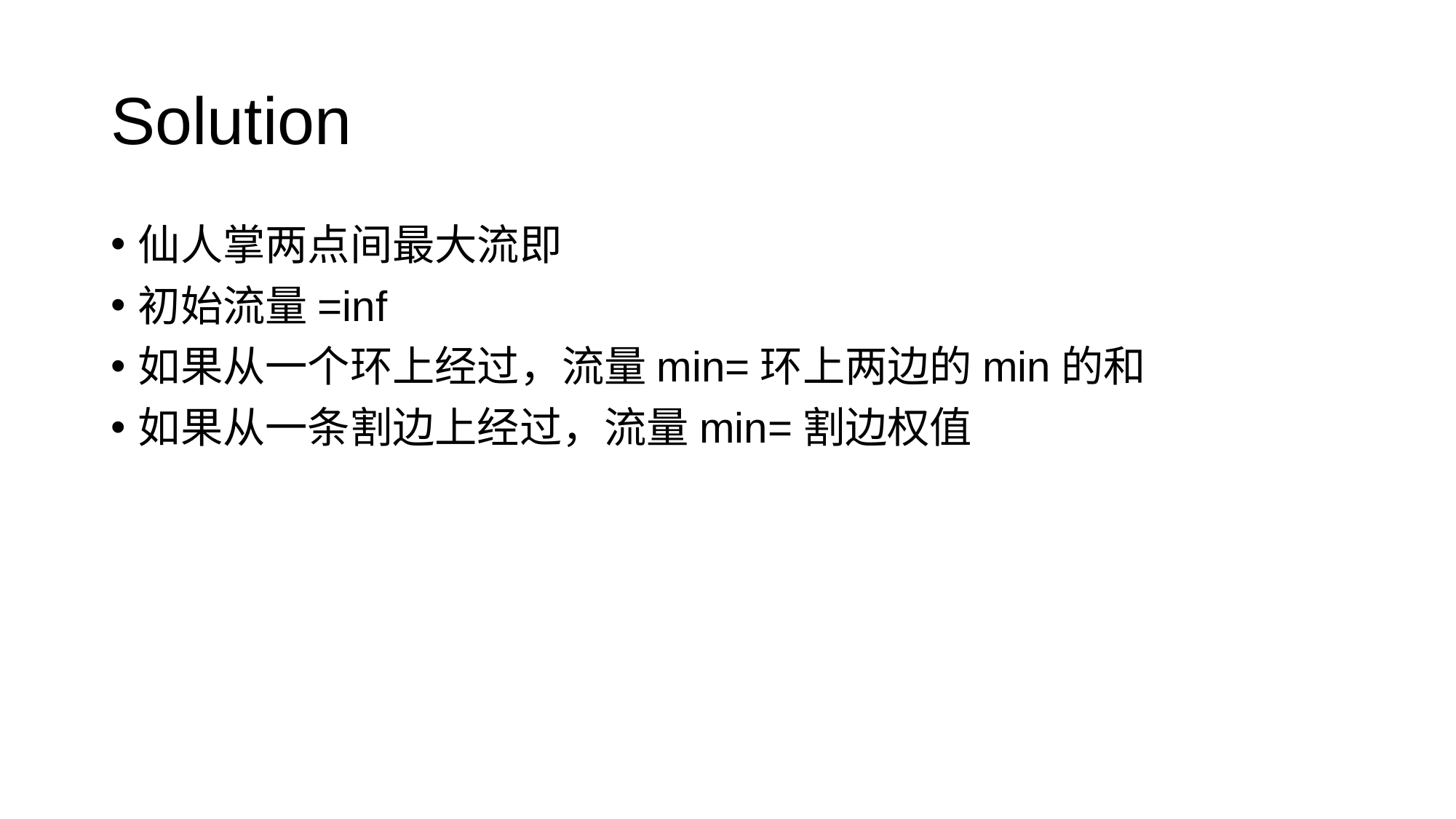

# Solution
仙人掌两点间最大流即
初始流量=inf
如果从一个环上经过，流量min=环上两边的min的和
如果从一条割边上经过，流量min=割边权值